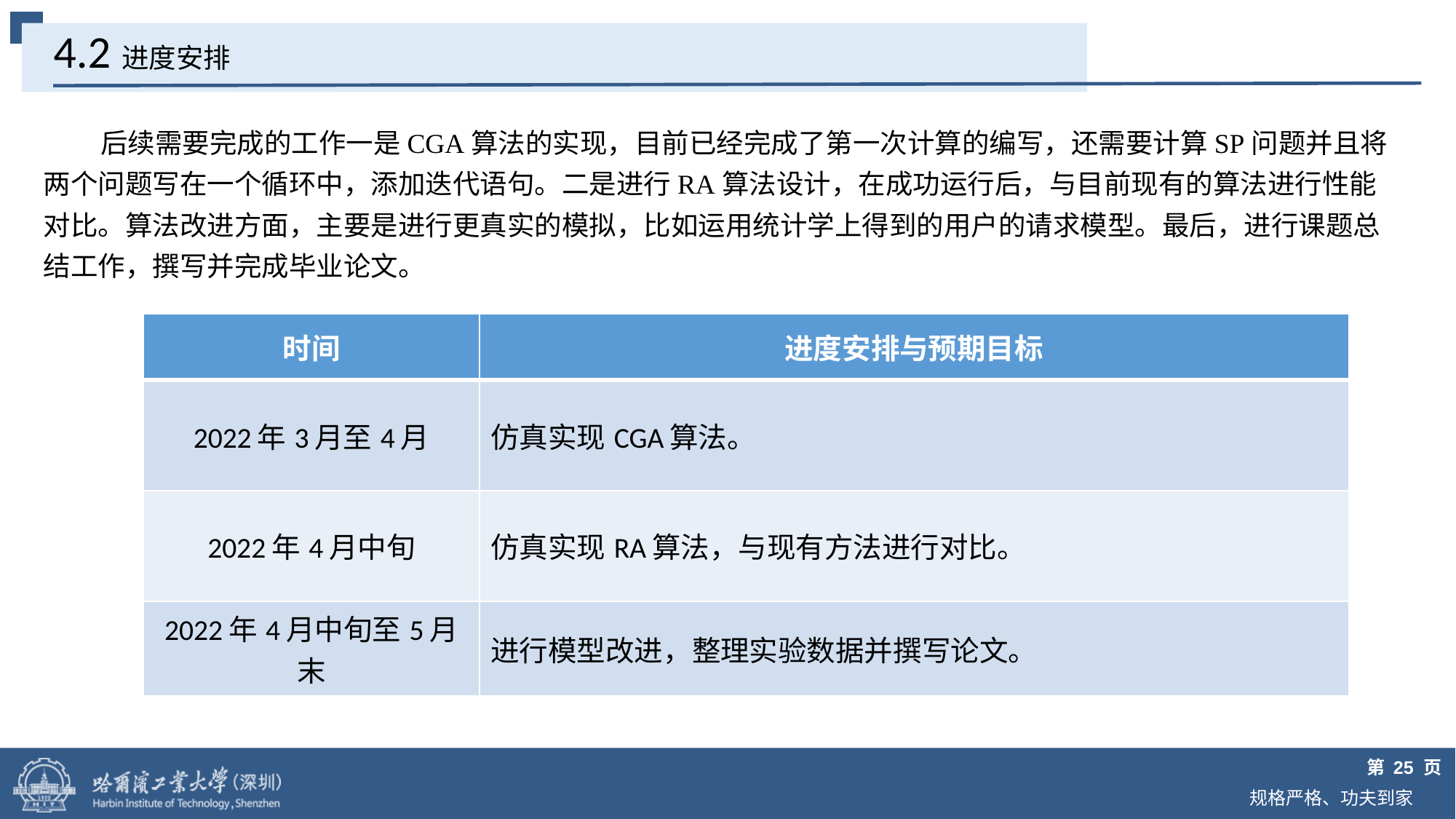

# 4.2进度安排
后续需要完成的工作一是CGA算法的实现，目前已经完成了第一次计算的编写，还需要计算SP问题并且将两个问题写在一个循环中，添加迭代语句。二是进行RA算法设计，在成功运行后，与目前现有的算法进行性能对比。算法改进方面，主要是进行更真实的模拟，比如运用统计学上得到的用户的请求模型。最后，进行课题总结工作，撰写并完成毕业论文。
| 时间 | 进度安排与预期目标 |
| --- | --- |
| 2022年3月至4月 | 仿真实现CGA算法。 |
| 2022年4月中旬 | 仿真实现RA算法，与现有方法进行对比。 |
| 2022年4月中旬至5月末 | 进行模型改进，整理实验数据并撰写论文。 |